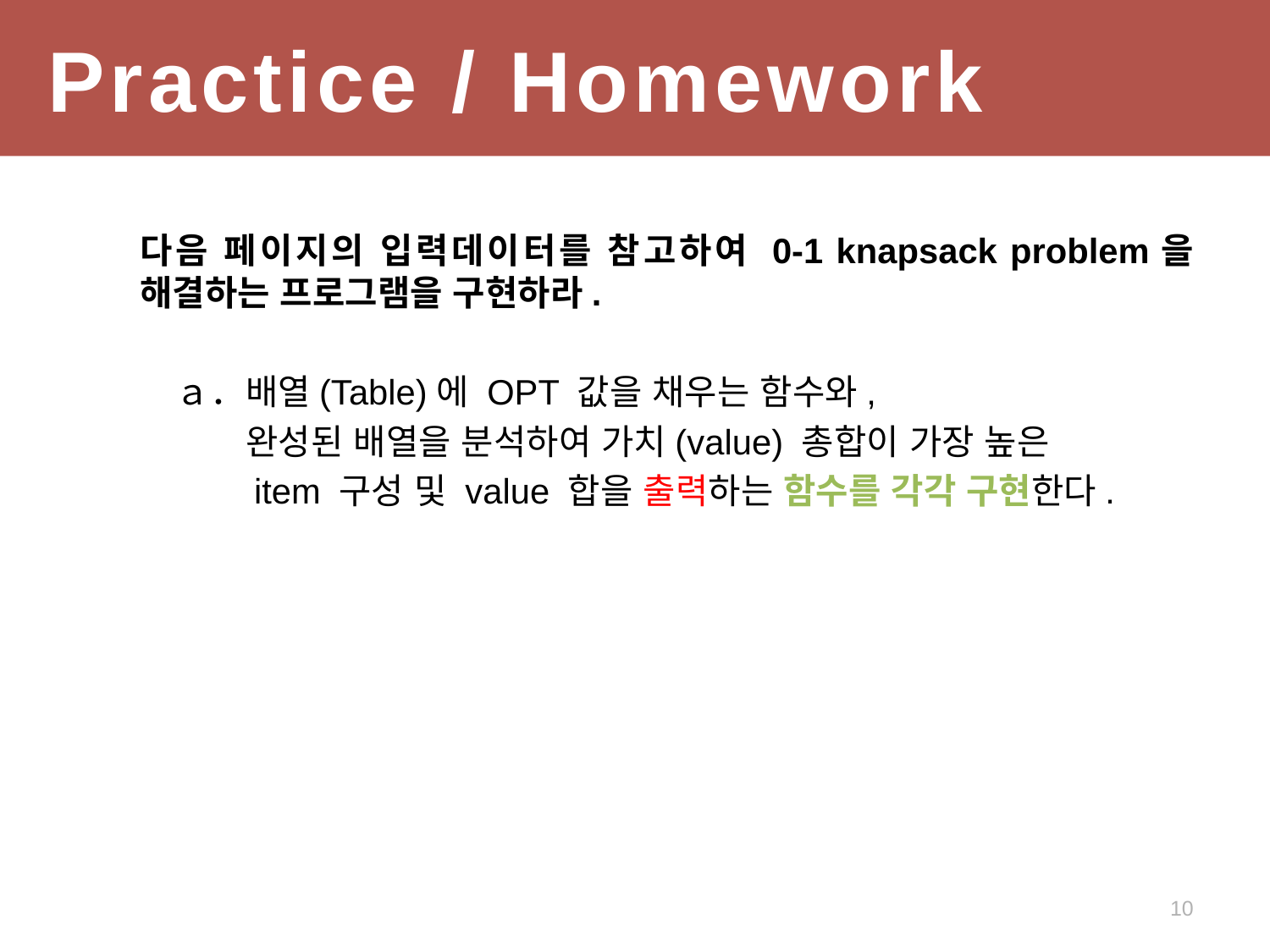

Practice / Homework
다음 페이지의 입력데이터를 참고하여 0-1 knapsack problem을 해결하는 프로그램을 구현하라.

　ａ．배열(Table)에 OPT 값을 채우는 함수와,
　　　완성된 배열을 분석하여 가치(value) 총합이 가장 높은
　　　item 구성 및 value 합을 출력하는 함수를 각각 구현한다.
10